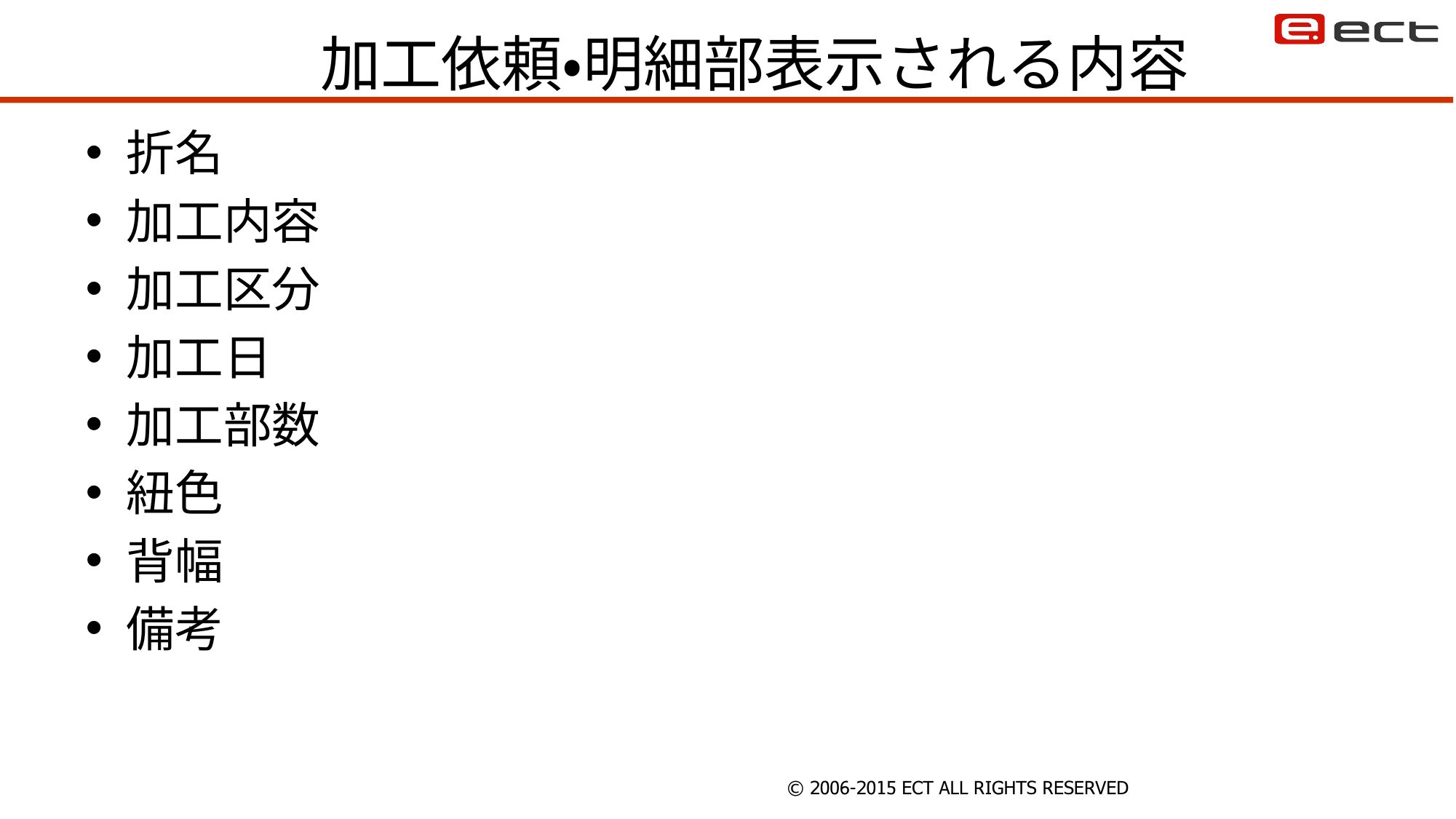

# 加工依頼・明細部表示される内容
折名
加工内容
加工区分
加工日
加工部数
紐色
背幅
備考